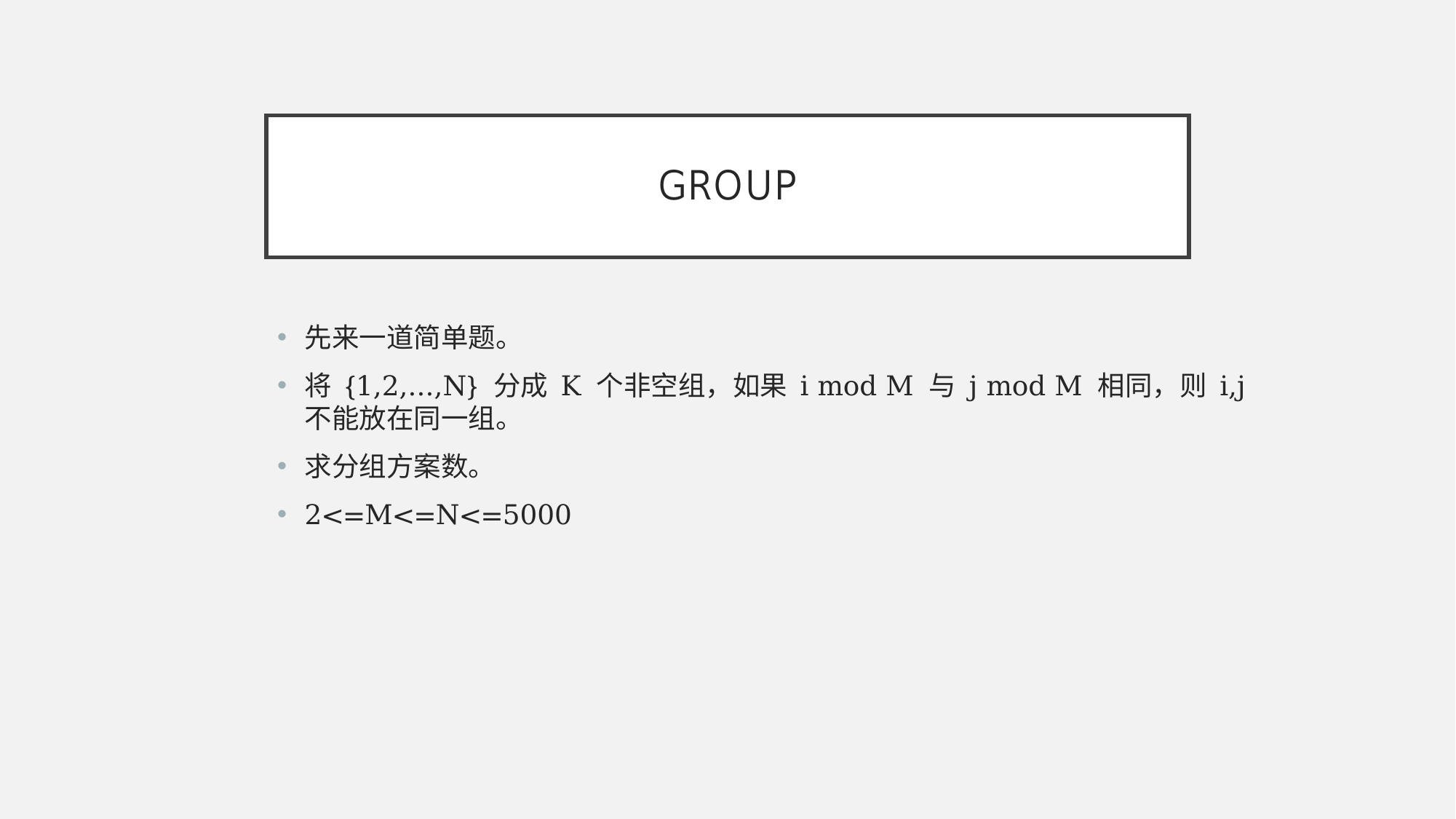

# GROUP
先来一道简单题。
将 {1,2,...,N} 分成 K 个非空组，如果 i mod M 与 j mod M 相同，则 i,j 不能放在同一组。
求分组方案数。
2<=M<=N<=5000